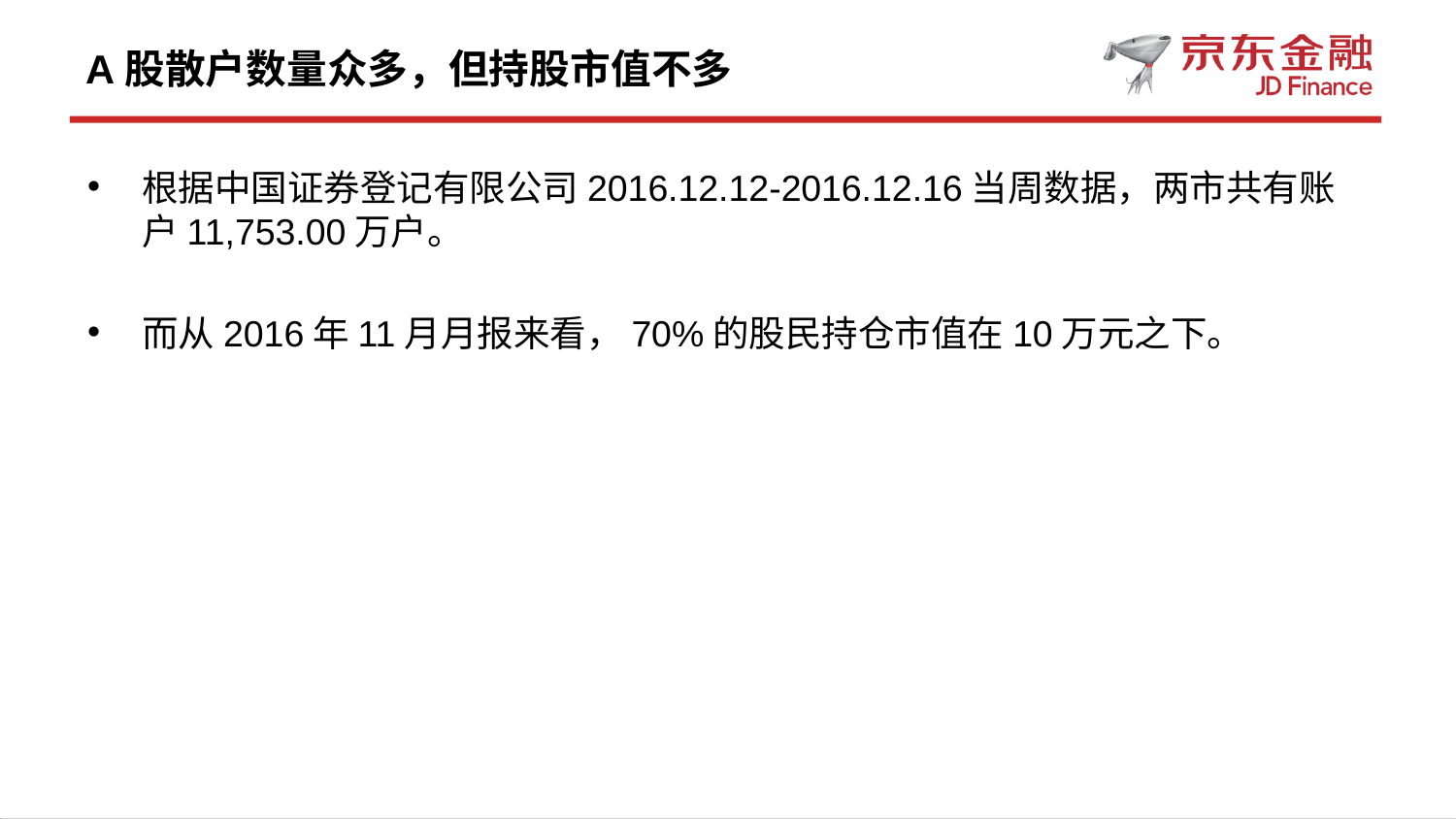

# A股散户数量众多，但持股市值不多
根据中国证券登记有限公司2016.12.12-2016.12.16当周数据，两市共有账户11,753.00万户。

而从2016年11月月报来看，70%的股民持仓市值在10万元之下。